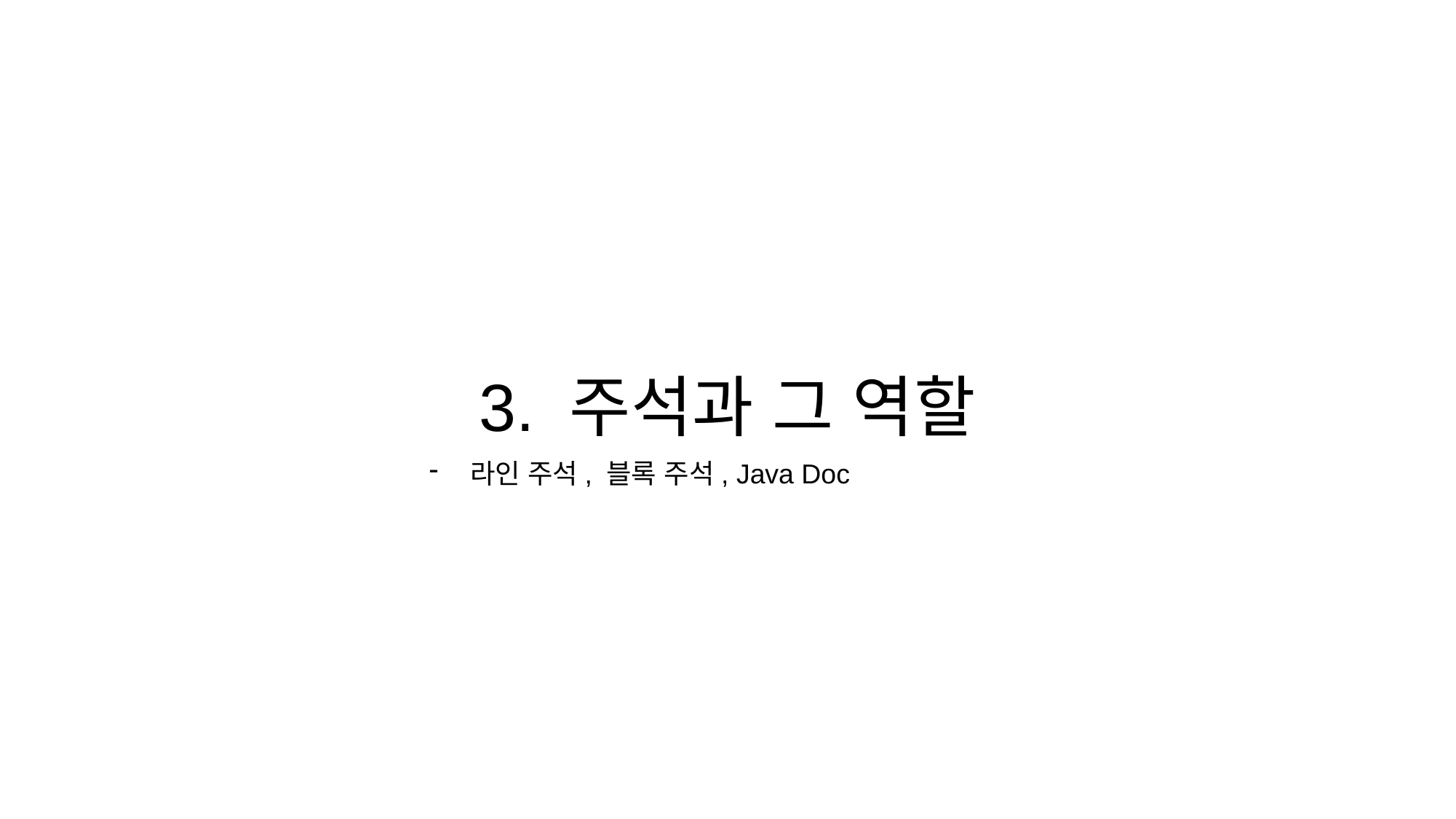

# 3. 주석과 그 역할
라인 주석, 블록 주석, Java Doc